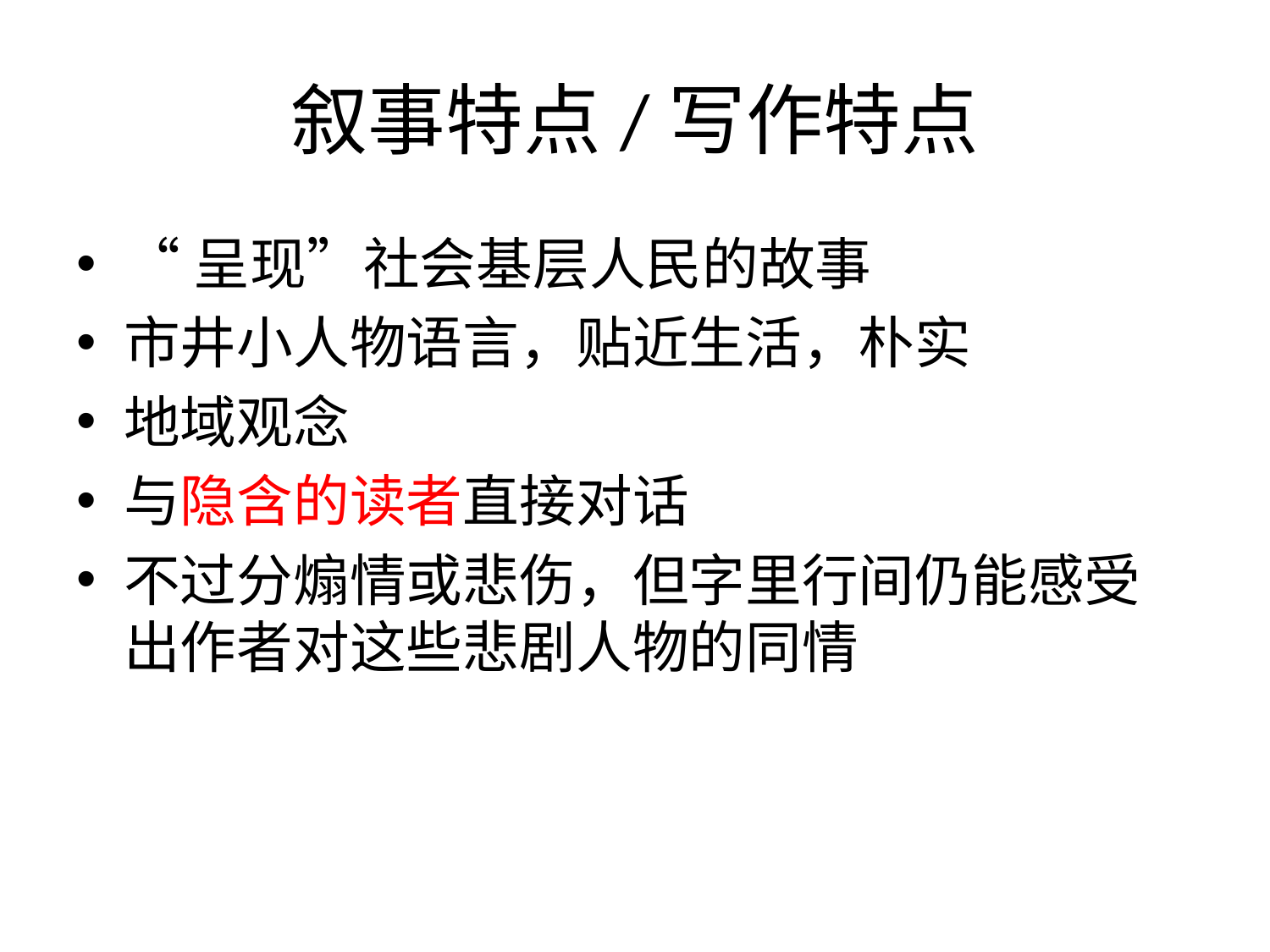

# 叙事特点/写作特点
“呈现”社会基层人民的故事
市井小人物语言，贴近生活，朴实
地域观念
与隐含的读者直接对话
不过分煽情或悲伤，但字里行间仍能感受出作者对这些悲剧人物的同情